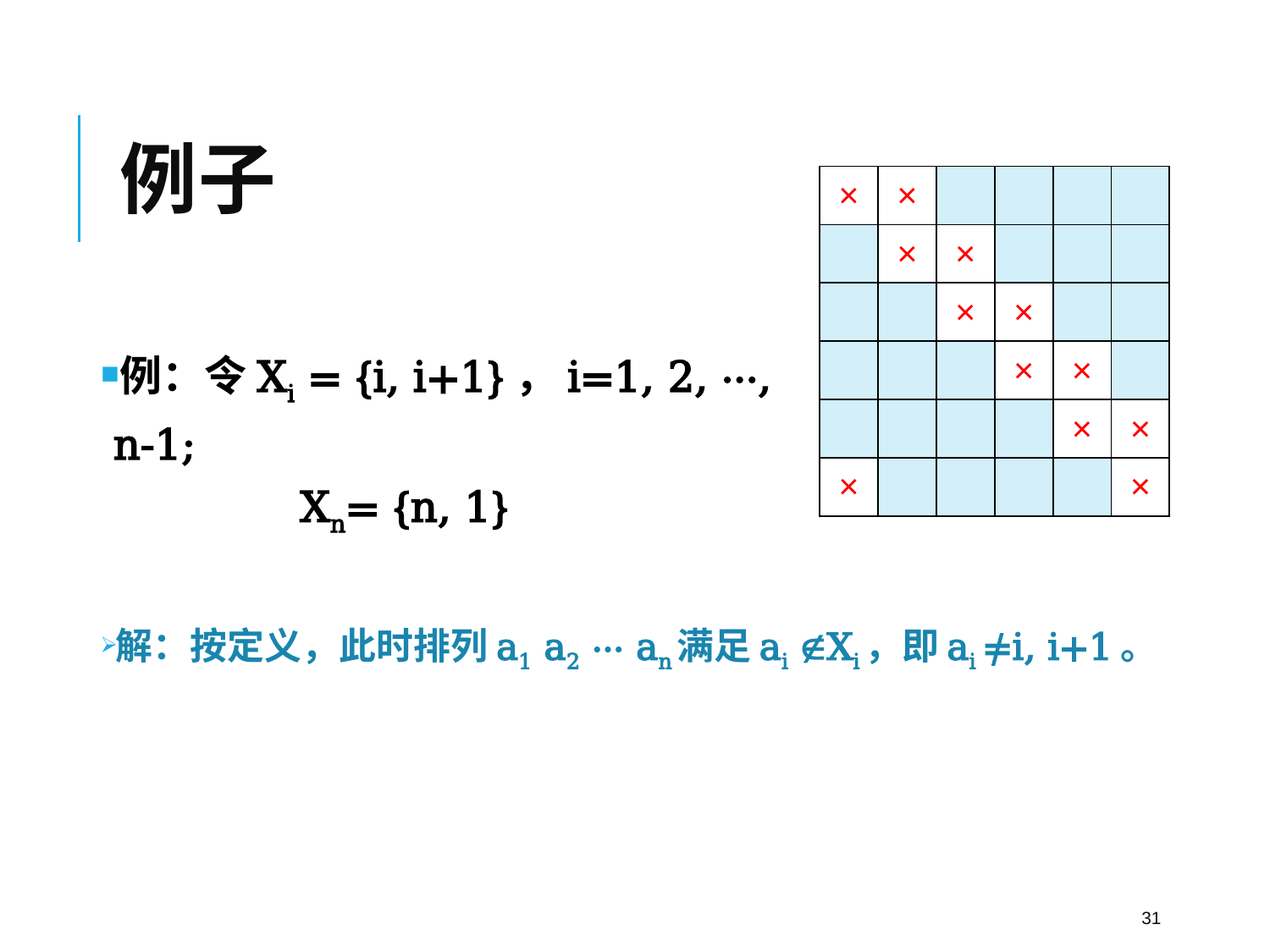

# 例子
| × | × |  |  |  |  |
| --- | --- | --- | --- | --- | --- |
|  | × | × |  |  |  |
|  |  | × | × |  |  |
|  |  |  | × | × |  |
|  |  |  |  | × | × |
| × |  |  |  |  | × |
例：令Xi = {i, i+1}，i=1, 2, ···, n-1;
              Xn= {n, 1}
解：按定义，此时排列a1 a2 ··· an满足ai ∉Xi，即ai ≠i, i+1。
31